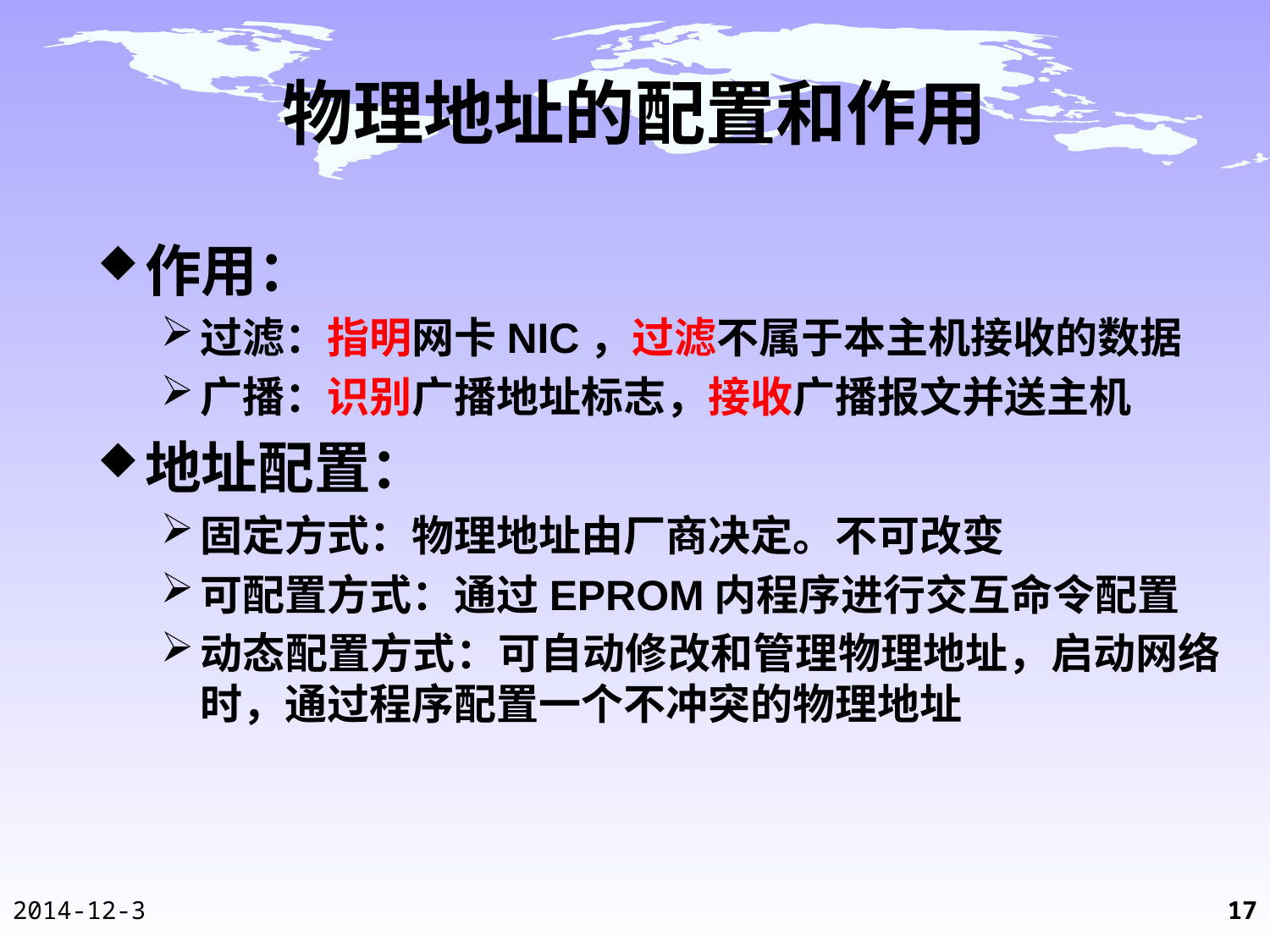

# 物理地址的配置和作用
作用：
过滤：指明网卡NIC，过滤不属于本主机接收的数据
广播：识别广播地址标志，接收广播报文并送主机
地址配置：
固定方式：物理地址由厂商决定。不可改变
可配置方式：通过EPROM内程序进行交互命令配置
动态配置方式：可自动修改和管理物理地址，启动网络时，通过程序配置一个不冲突的物理地址
2014-12-3
17